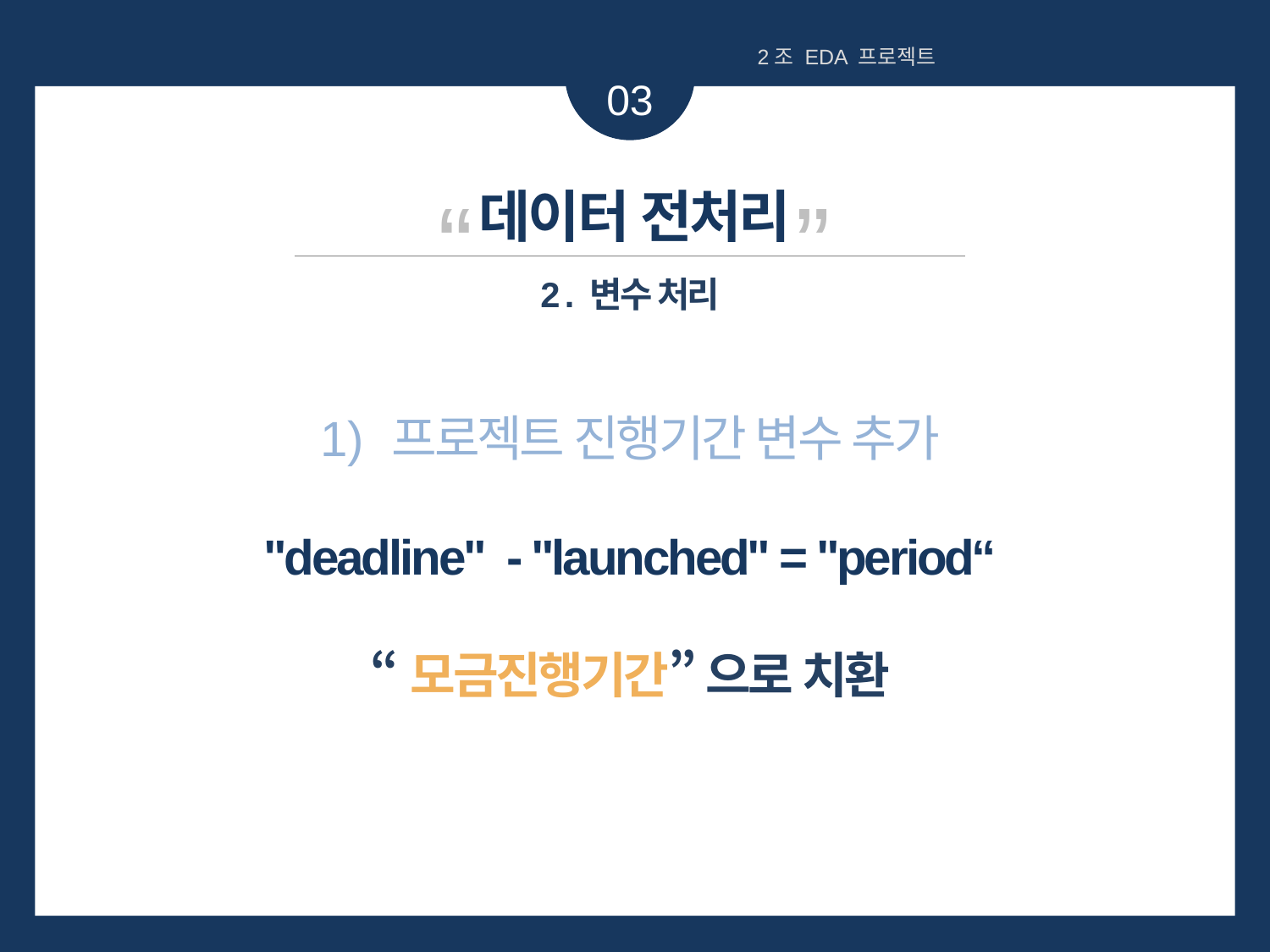

2조 EDA 프로젝트
03

“           ”
데이터 전처리
2 . 변수 처리
프로젝트 진행기간 변수 추가

"deadline"  - "launched" = "period“

“모금진행기간” 으로 치환